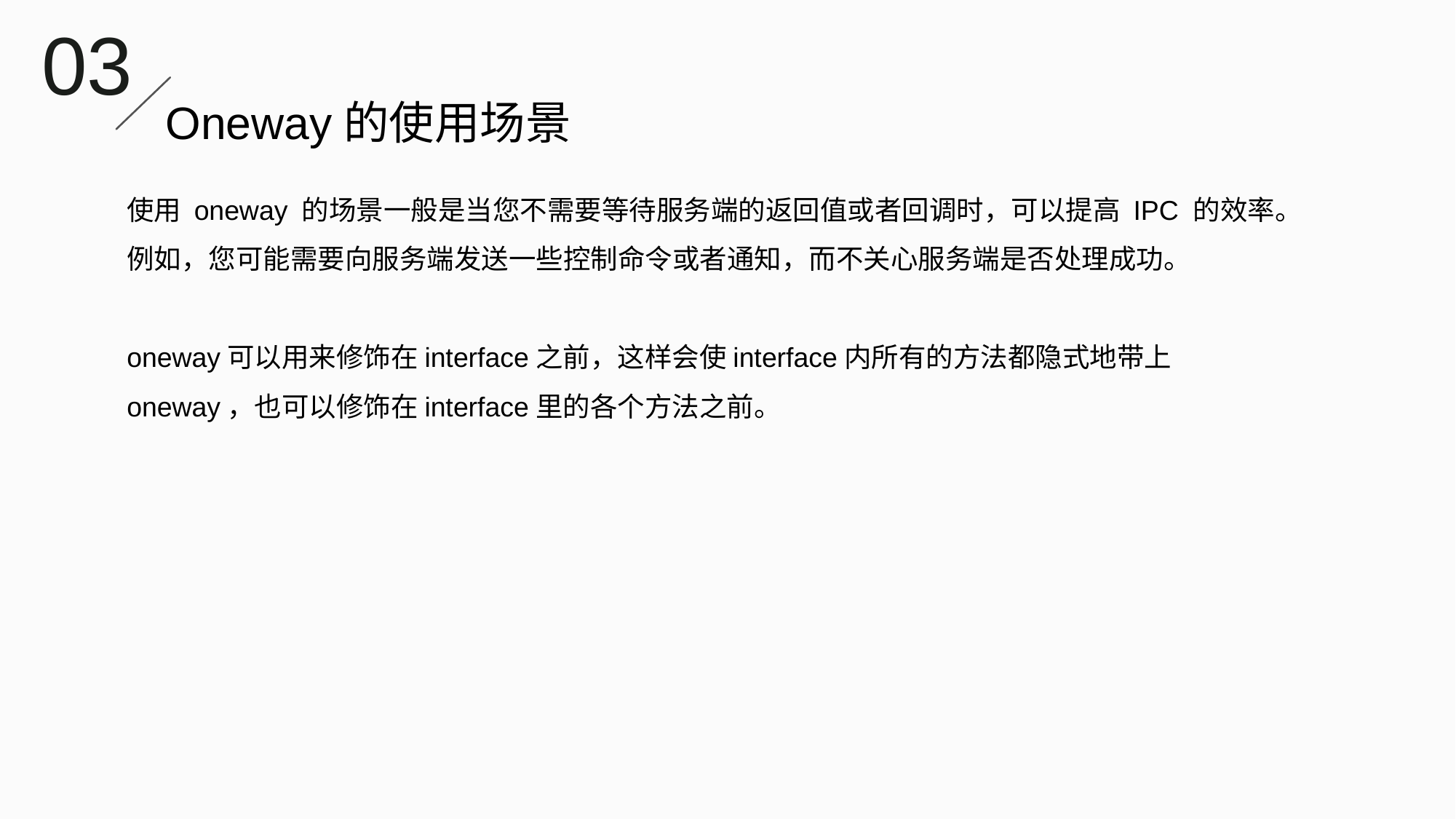

03
Oneway的使用场景
使用 oneway 的场景一般是当您不需要等待服务端的返回值或者回调时，可以提高 IPC 的效率。例如，您可能需要向服务端发送一些控制命令或者通知，而不关心服务端是否处理成功。

oneway可以用来修饰在interface之前，这样会使interface内所有的方法都隐式地带上oneway，也可以修饰在interface里的各个方法之前。